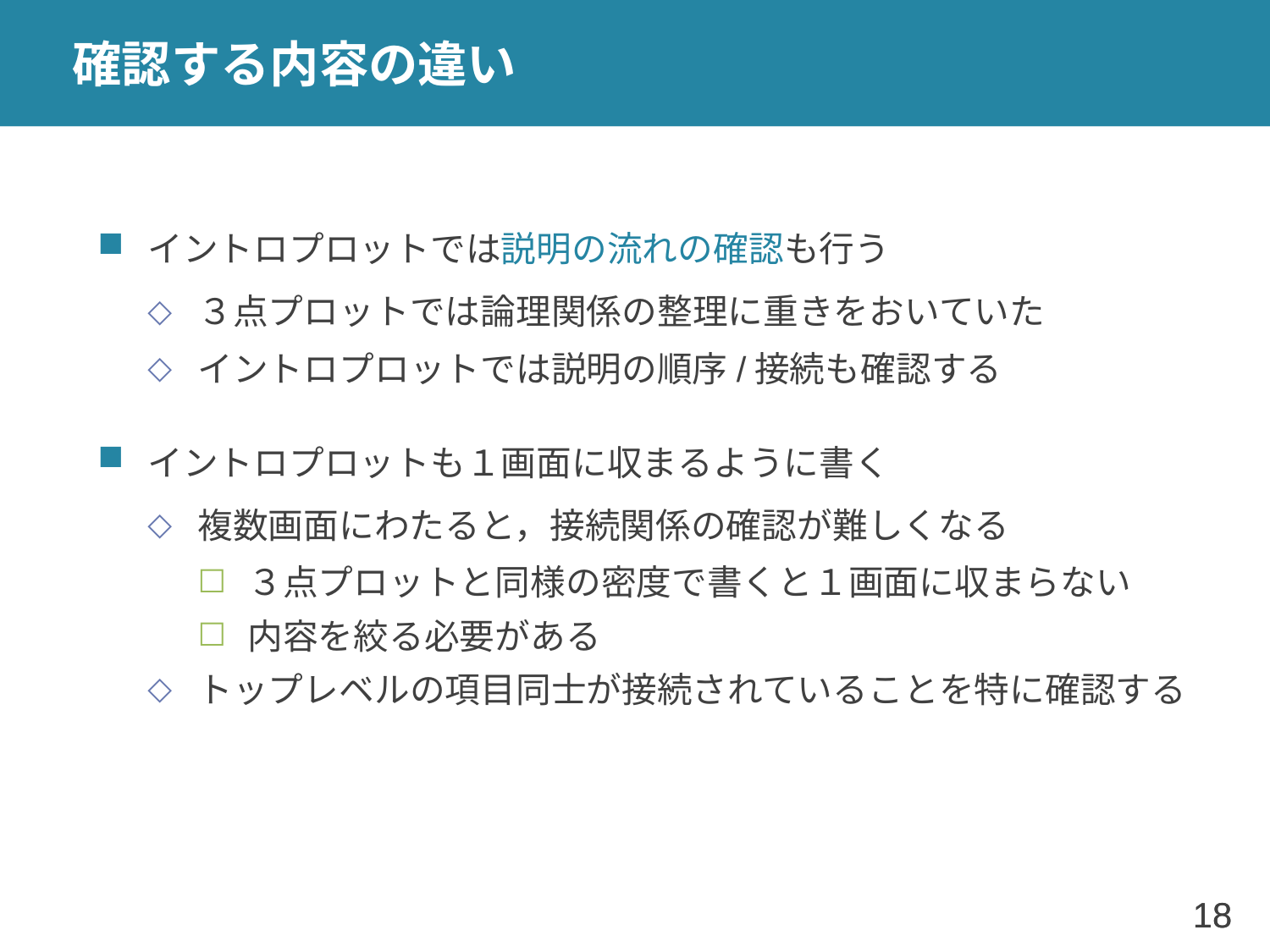

# 確認する内容の違い
イントロプロットでは説明の流れの確認も行う
３点プロットでは論理関係の整理に重きをおいていた
イントロプロットでは説明の順序/接続も確認する
イントロプロットも１画面に収まるように書く
複数画面にわたると，接続関係の確認が難しくなる
３点プロットと同様の密度で書くと１画面に収まらない
内容を絞る必要がある
トップレベルの項目同士が接続されていることを特に確認する